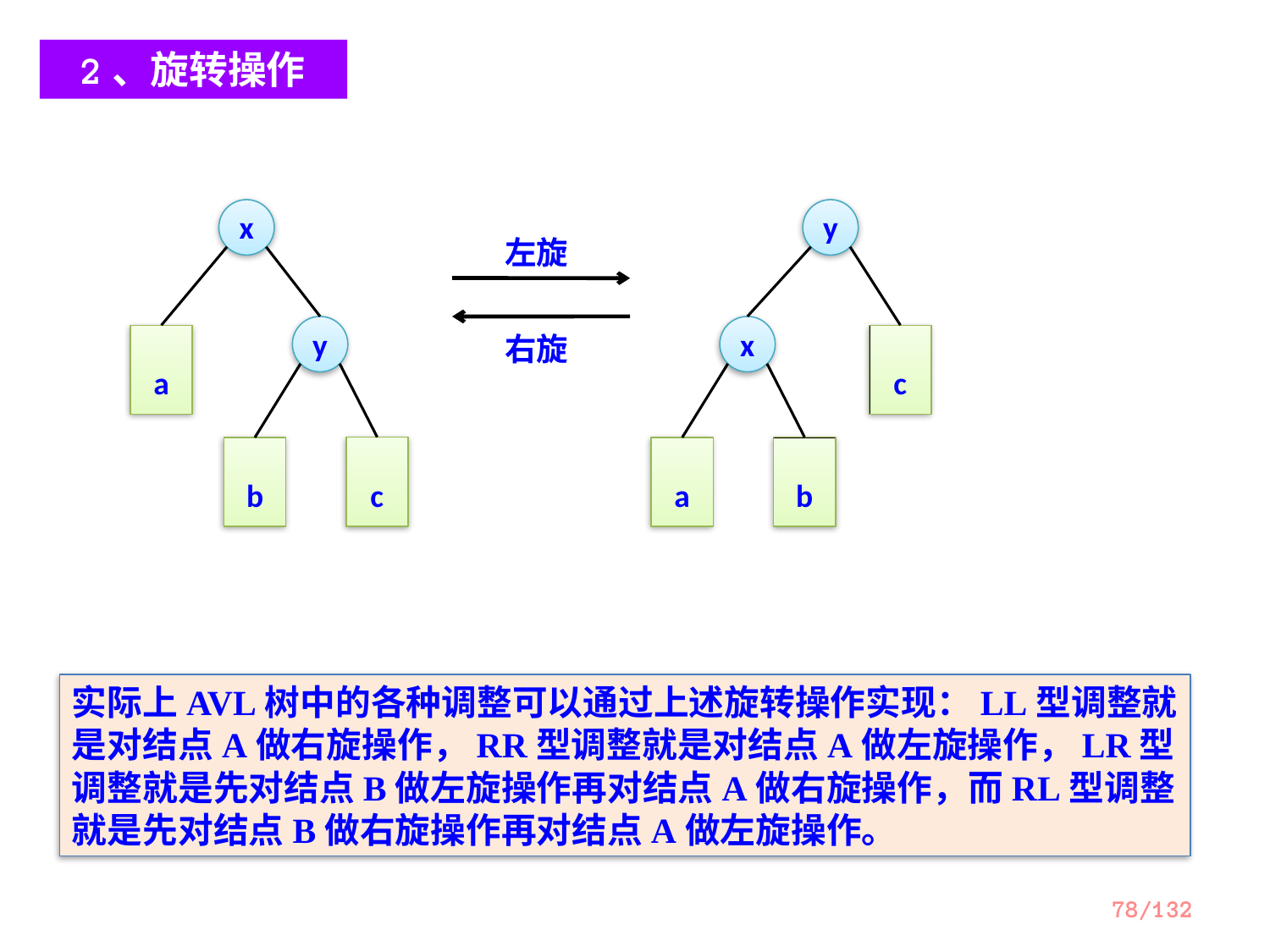

2、旋转操作
x
y
左旋

y

x
a
c
右旋

c

b

b
a
实际上AVL树中的各种调整可以通过上述旋转操作实现：LL型调整就是对结点A做右旋操作，RR型调整就是对结点A做左旋操作，LR型调整就是先对结点B做左旋操作再对结点A做右旋操作，而RL型调整就是先对结点B做右旋操作再对结点A做左旋操作。
78/132